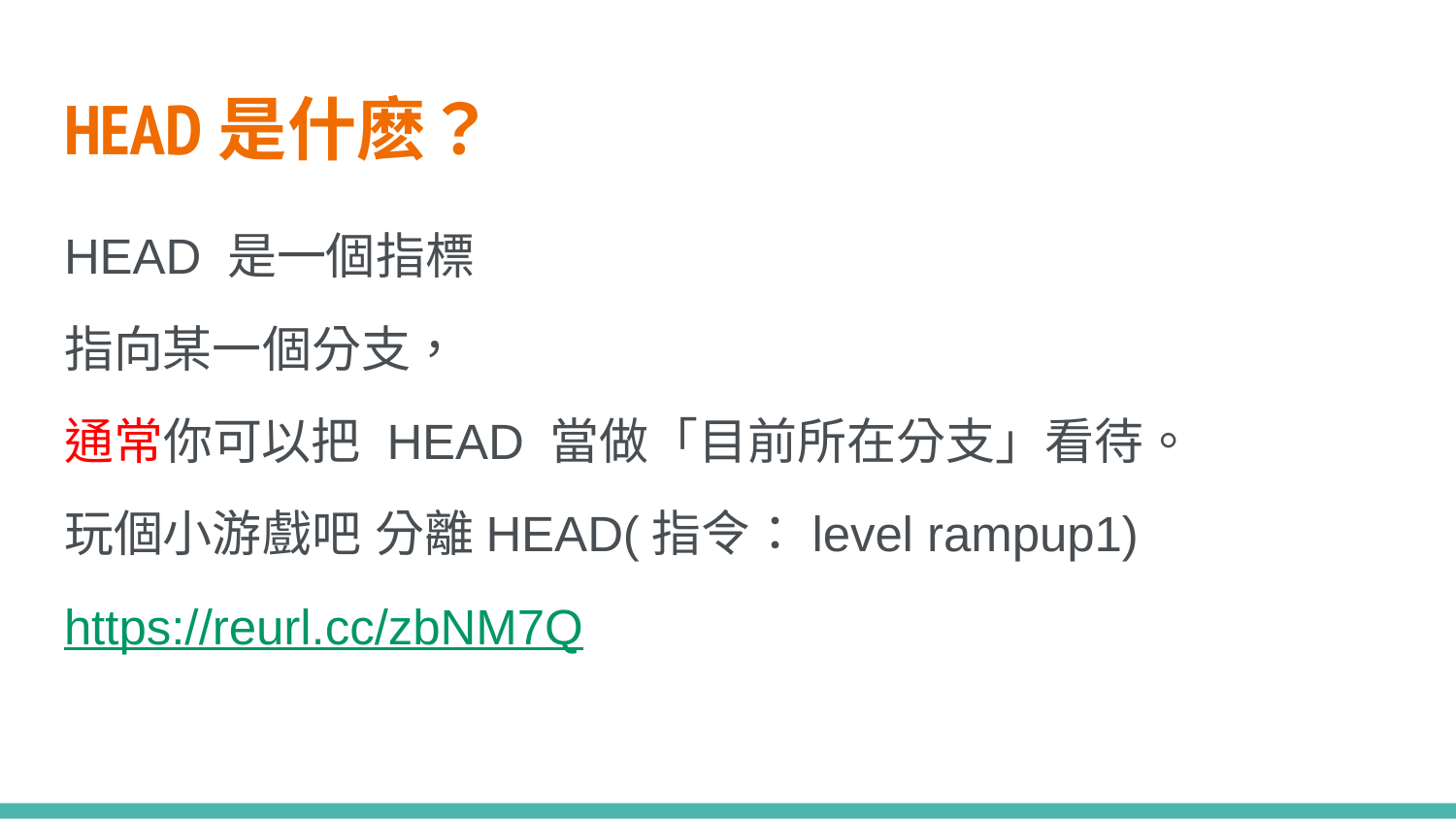

# HEAD是什麽？
HEAD 是一個指標
指向某一個分支，
通常你可以把 HEAD 當做「目前所在分支」看待。
玩個小游戲吧 分離HEAD(指令：level rampup1)
https://reurl.cc/zbNM7Q